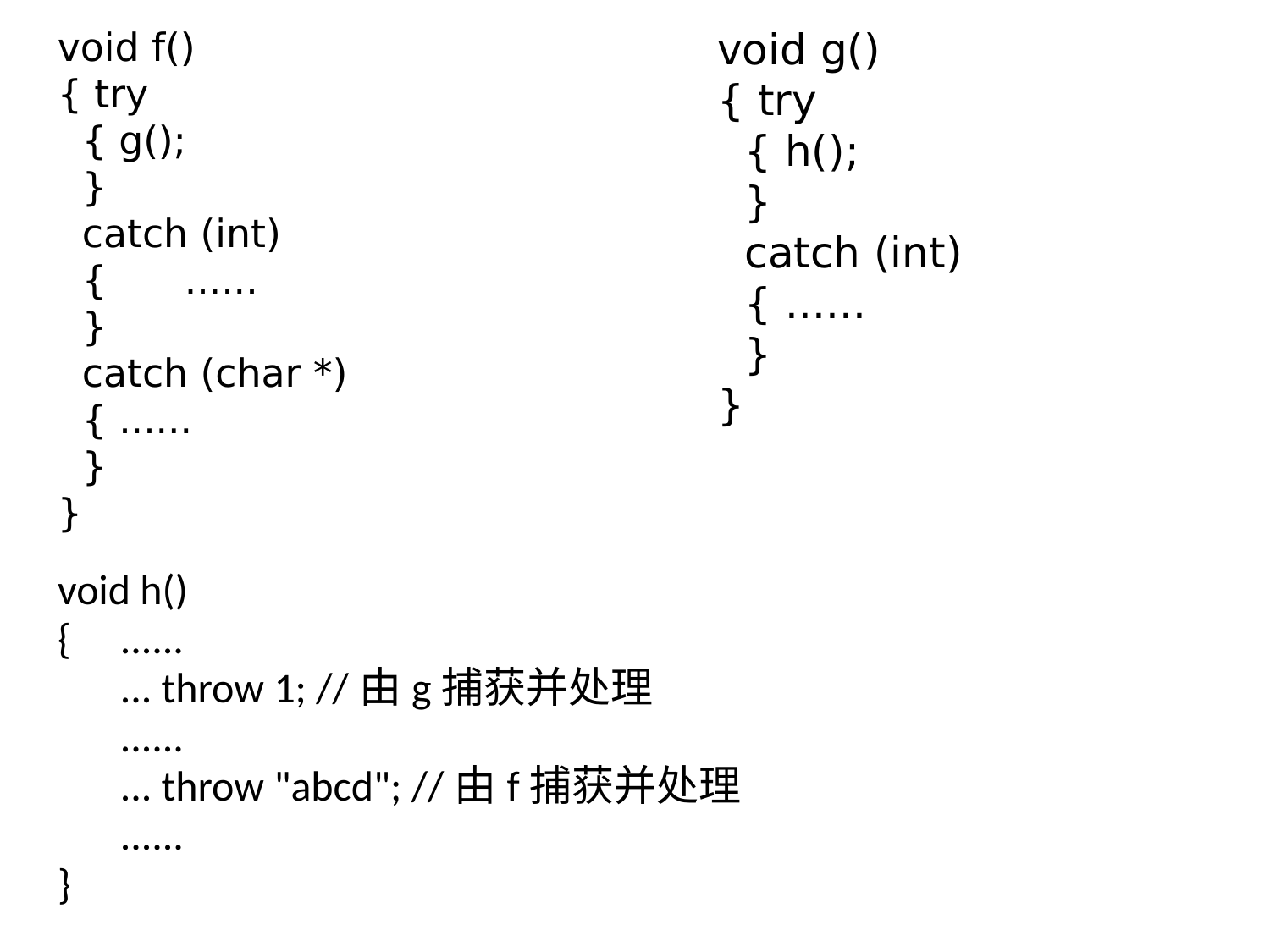

void f()
{ try
  { g();
  }
  catch (int)
  {	......
  }
  catch (char *)
  { ......
  }
}
void g()
{ try
  { h();
  }
  catch (int)
  { ......
  }
}
void h()
{	......
	... throw 1; //由g捕获并处理
	......
	... throw "abcd"; //由f捕获并处理
	......
}